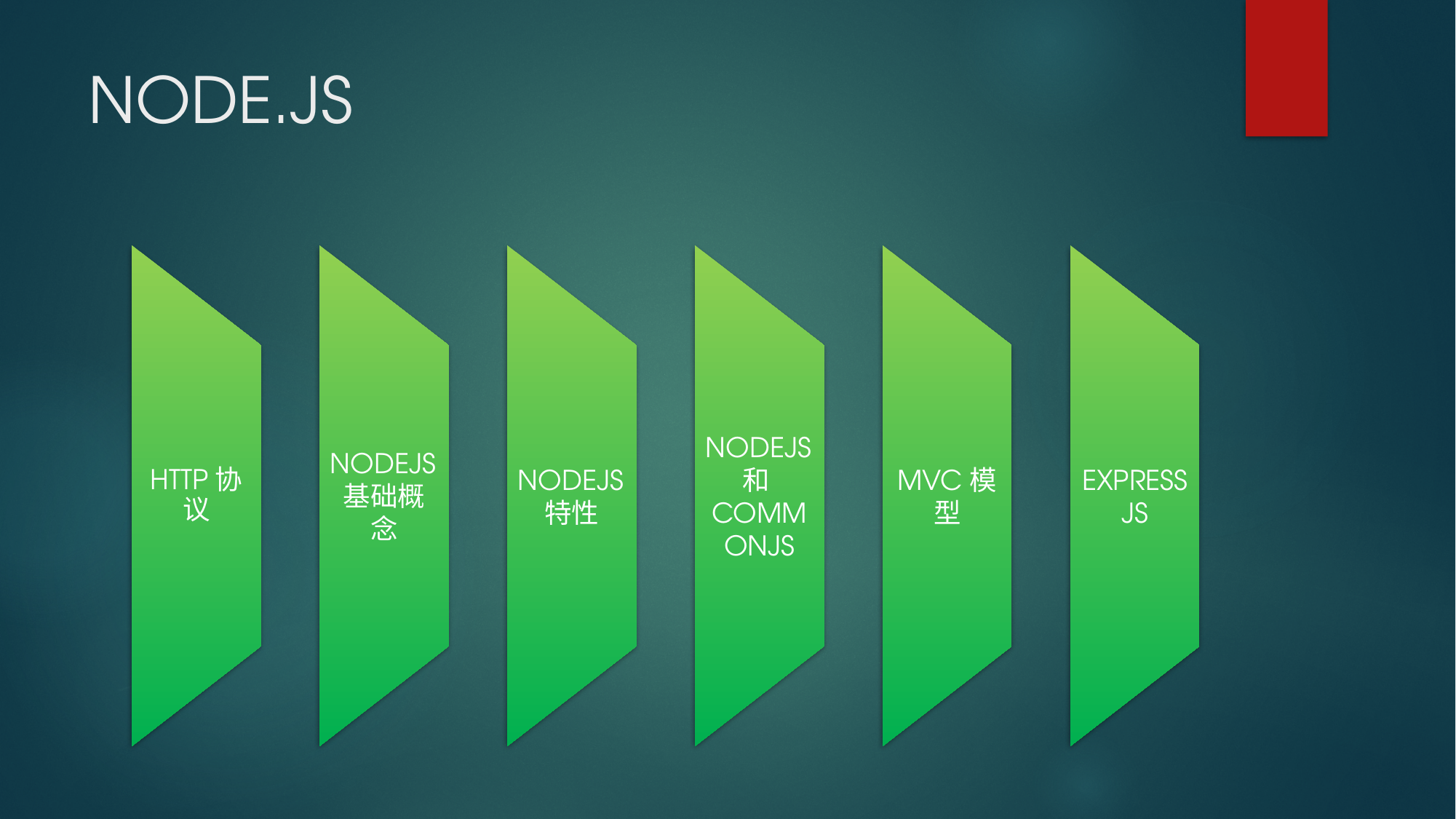

# NODE.JS
HTTP协议
NODEJS基础概念
NODEJS特性
NODEJS和COMMONJS
MVC模型
EXPRESSJS